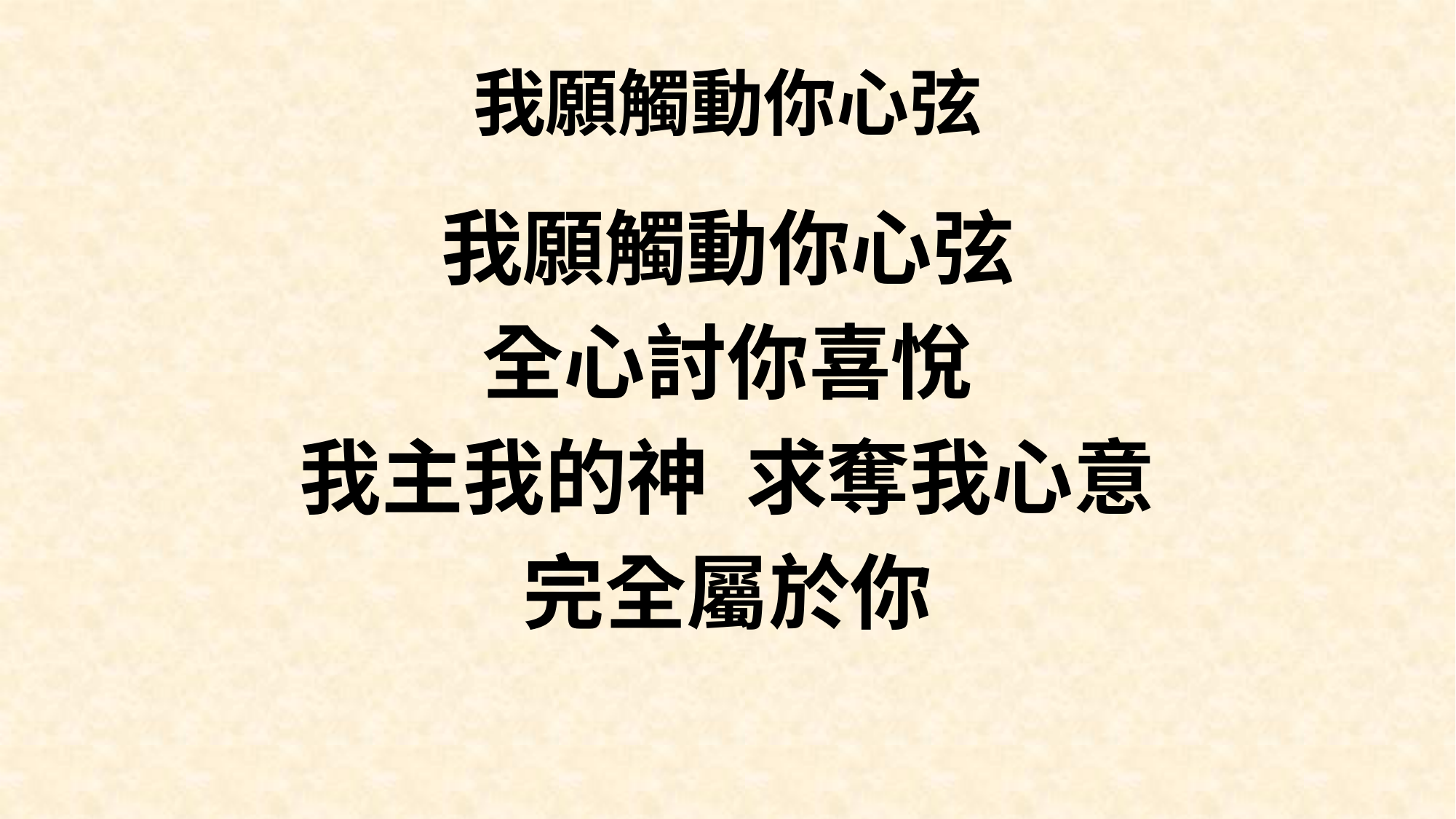

# 我願觸動你心弦
我願觸動你心弦
全心討你喜悅
我主我的神  求奪我心意
完全屬於你